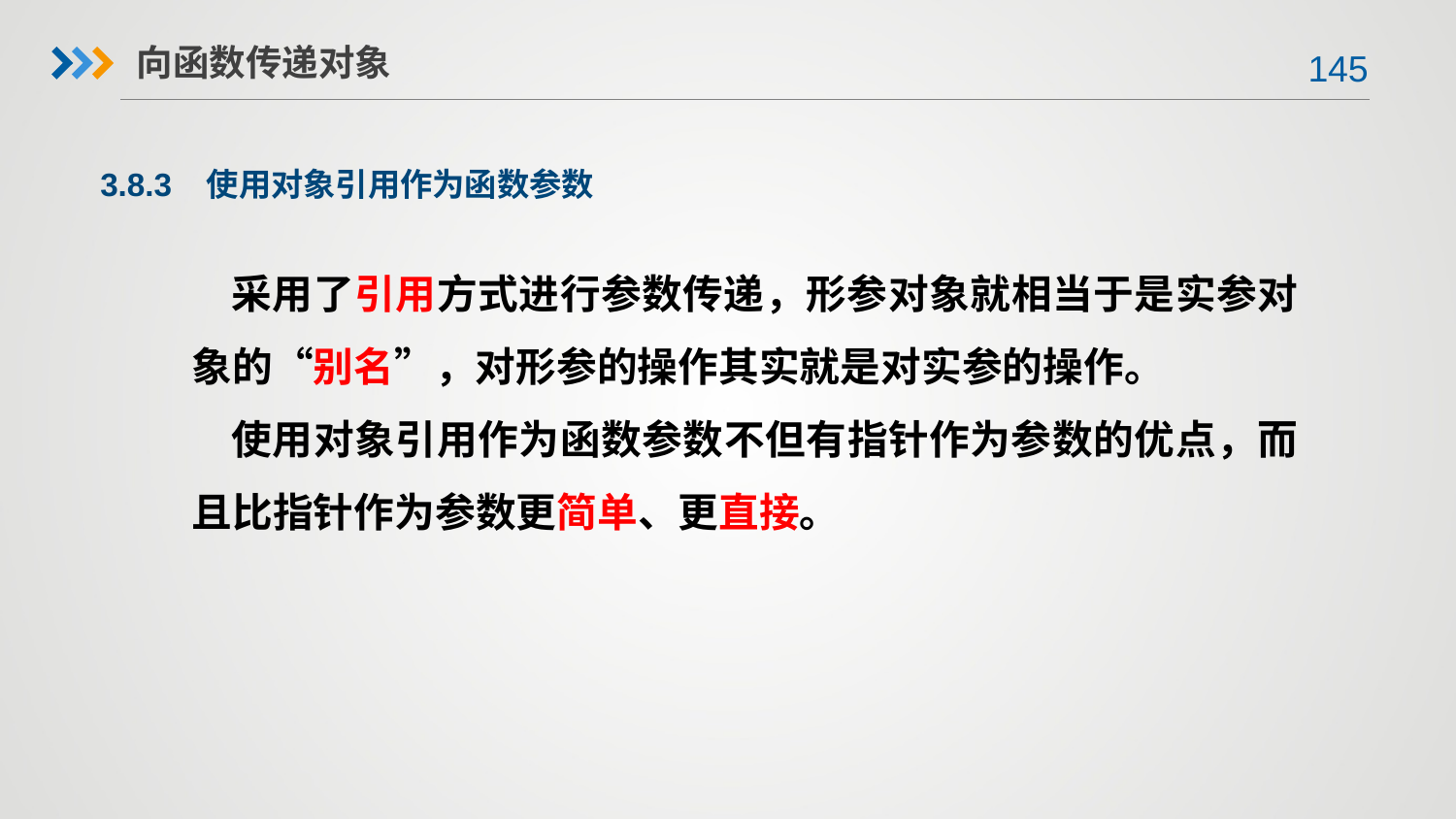

向函数传递对象
3.8.3   使用对象引用作为函数参数
   采用了引用方式进行参数传递，形参对象就相当于是实参对象的“别名”，对形参的操作其实就是对实参的操作。
   使用对象引用作为函数参数不但有指针作为参数的优点，而且比指针作为参数更简单、更直接。